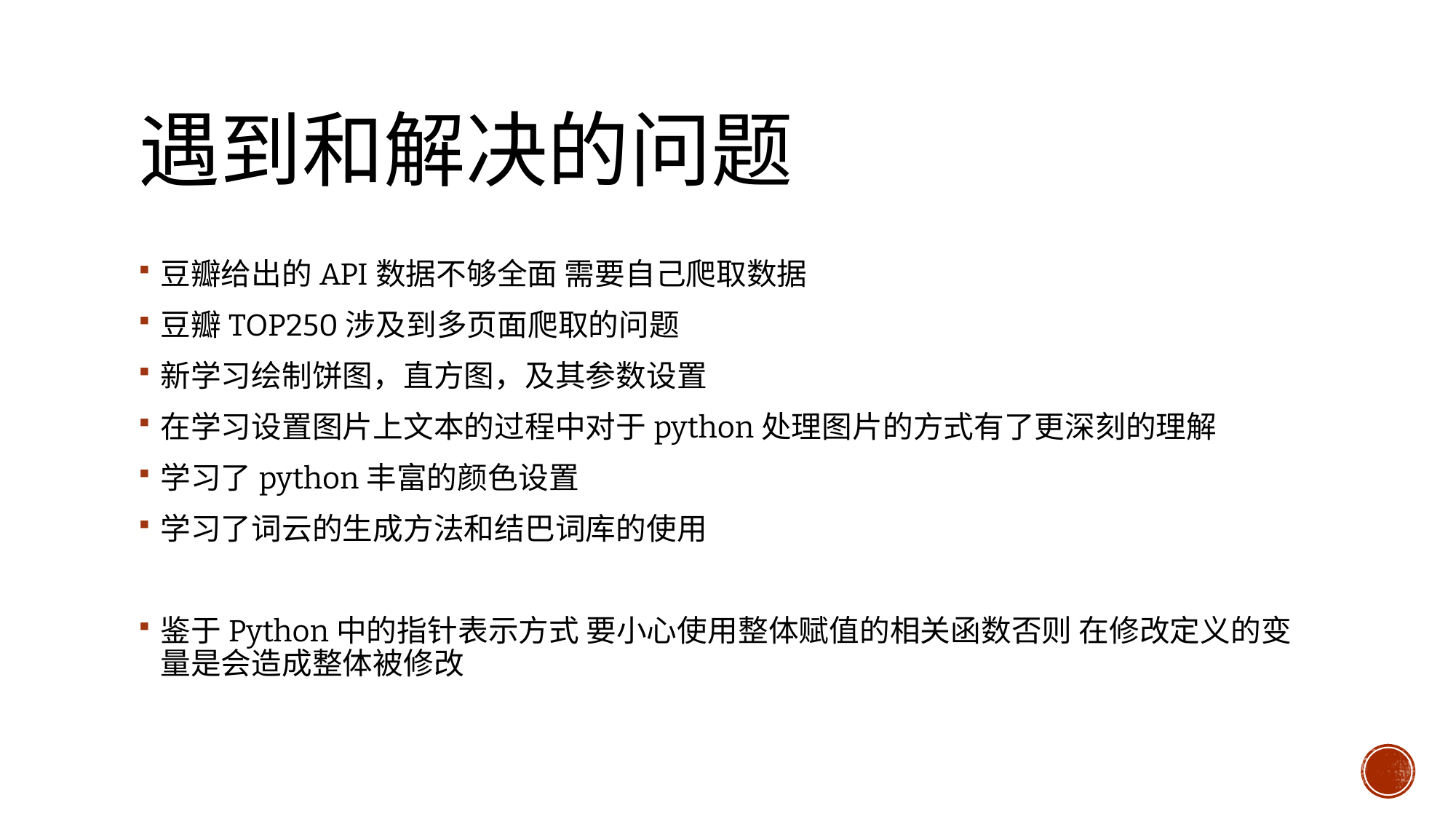

# 遇到和解决的问题
豆瓣给出的API数据不够全面 需要自己爬取数据
豆瓣TOP250涉及到多页面爬取的问题
新学习绘制饼图，直方图，及其参数设置
在学习设置图片上文本的过程中对于python处理图片的方式有了更深刻的理解
学习了python丰富的颜色设置
学习了词云的生成方法和结巴词库的使用

鉴于Python中的指针表示方式 要小心使用整体赋值的相关函数否则 在修改定义的变量是会造成整体被修改